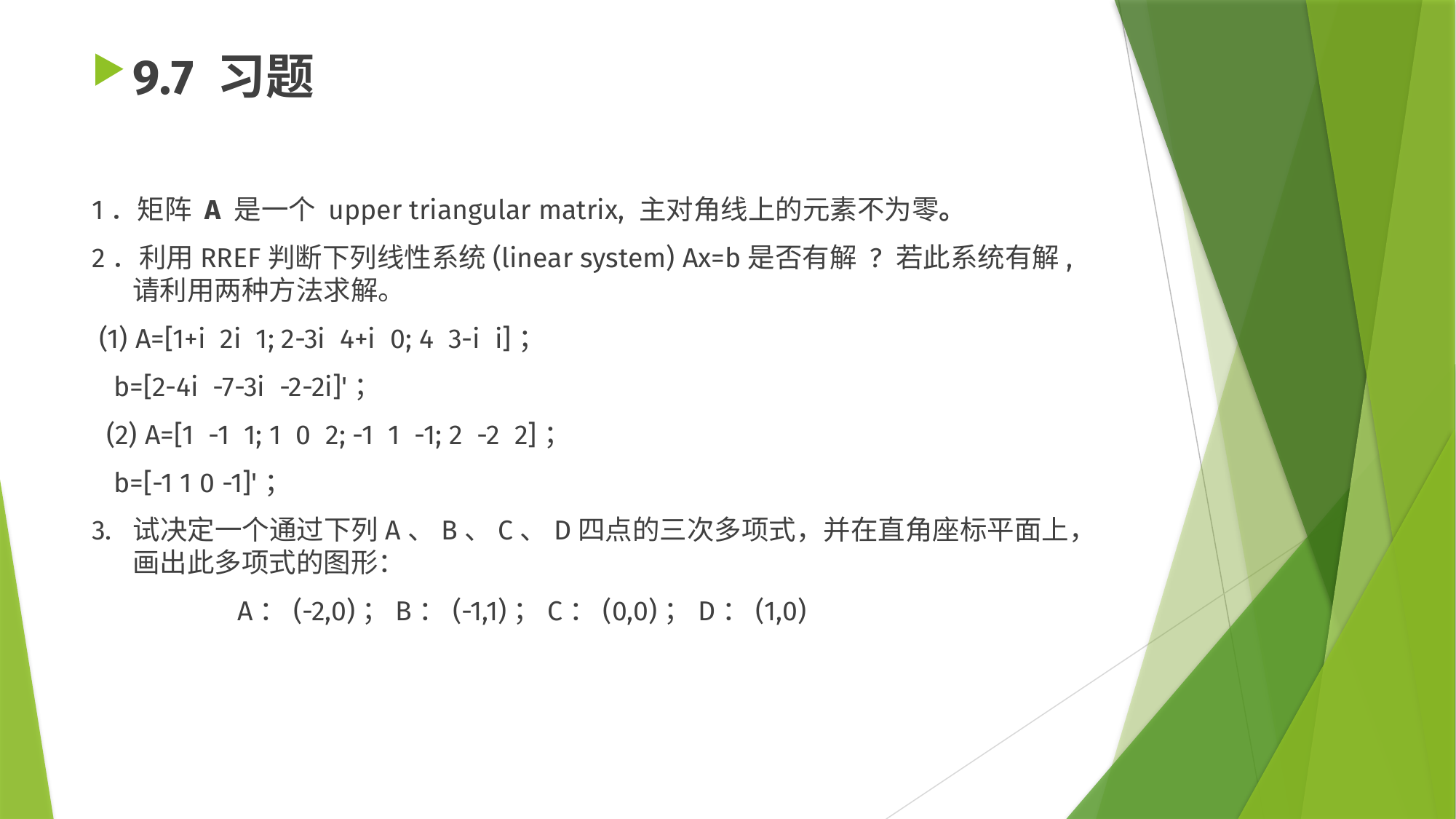

9.7 习题

1．矩阵 A 是一个 upper triangular matrix, 主对角线上的元素不为零。
2．利用RREF判断下列线性系统(linear system) Ax=b是否有解 ? 若此系统有解, 请利用两种方法求解。
 (1) A=[1+i  2i  1; 2-3i  4+i  0; 4  3-i  i]；
   b=[2-4i  -7-3i  -2-2i]'；
  (2) A=[1  -1  1; 1  0  2; -1  1  -1; 2  -2  2]；
   b=[-1 1 0 -1]'；
3.  试决定一个通过下列A、B、C、D四点的三次多项式，并在直角座标平面上，画出此多项式的图形：
                    A：(-2,0)；B：(-1,1)；C：(0,0)；D：(1,0)